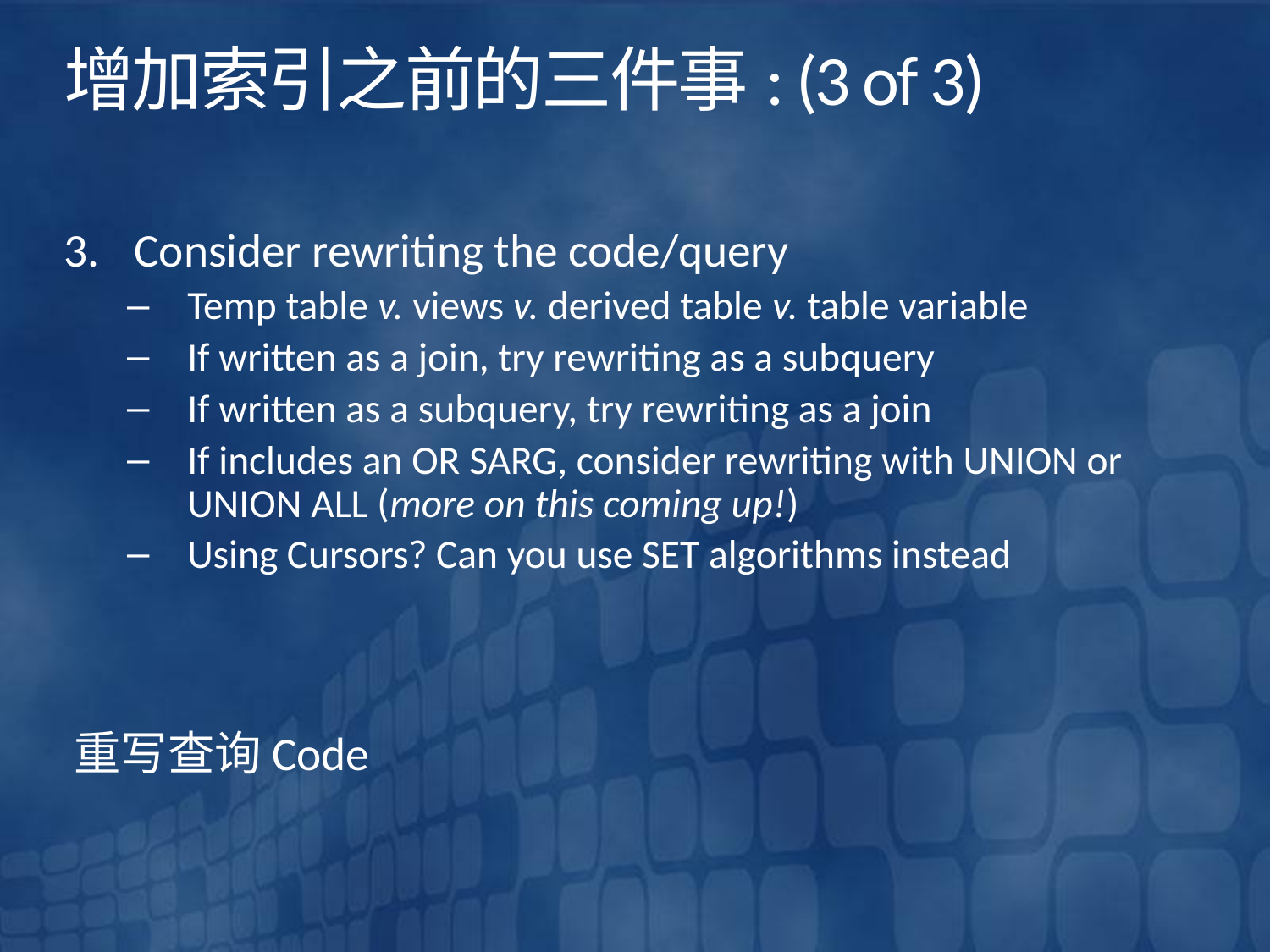

# 增加索引之前的三件事: (3 of 3)
Consider rewriting the code/query
Temp table v. views v. derived table v. table variable
If written as a join, try rewriting as a subquery
If written as a subquery, try rewriting as a join
If includes an OR SARG, consider rewriting with UNION or UNION ALL (more on this coming up!)
Using Cursors? Can you use SET algorithms instead

重写查询Code